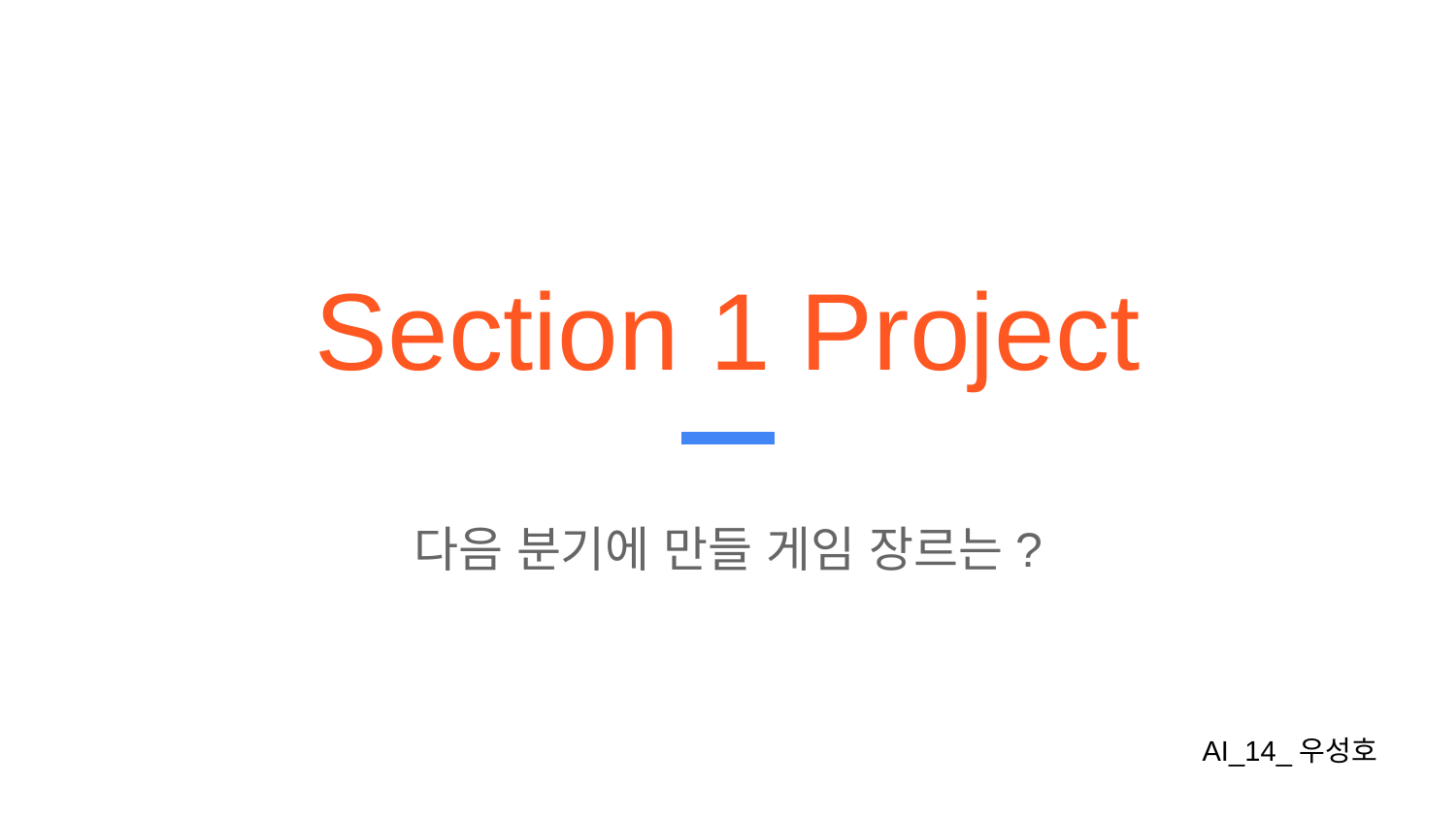

# Section 1 Project
다음 분기에 만들 게임 장르는?
AI_14_우성호